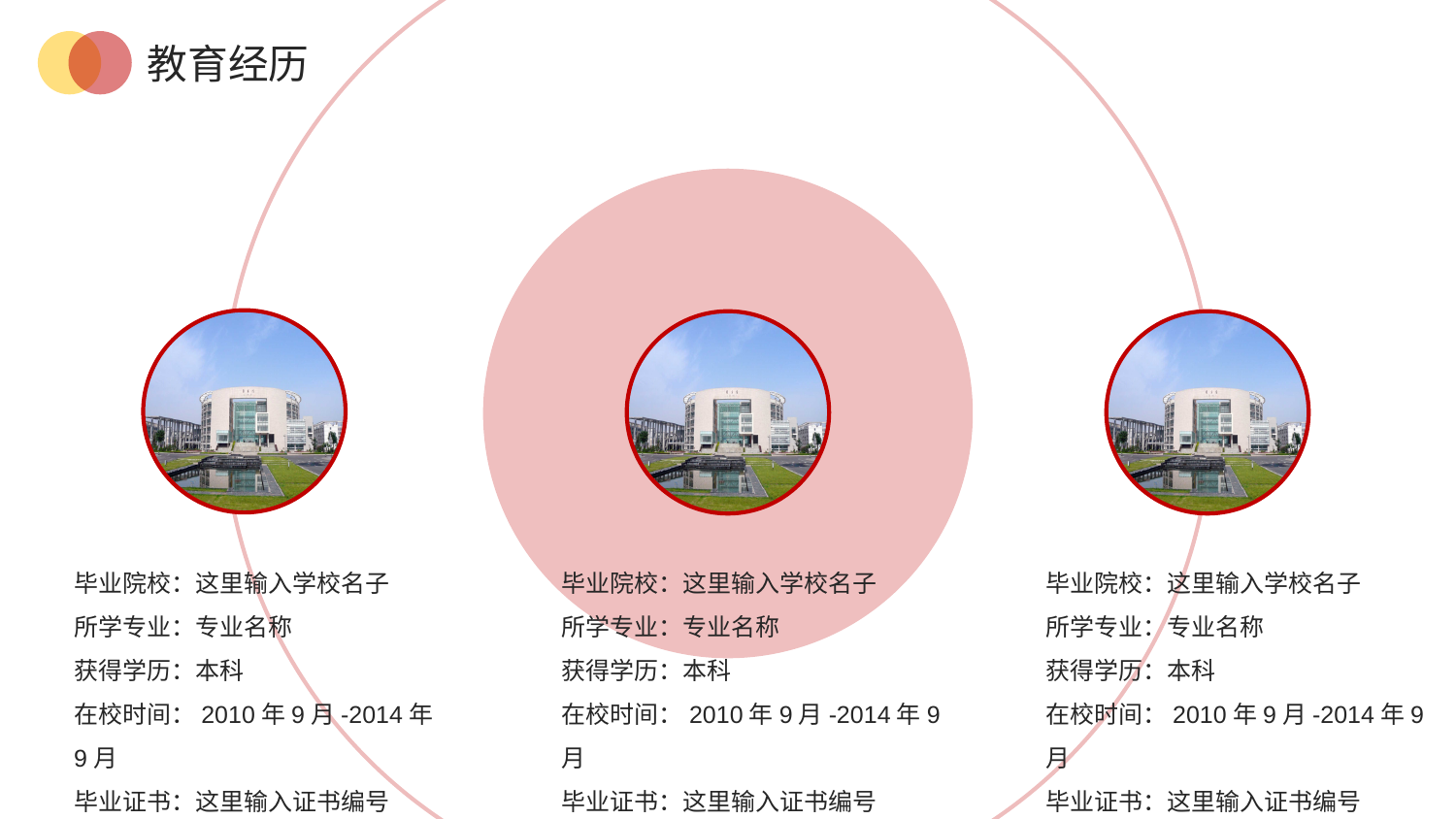

教育经历

毕业院校：这里输入学校名子
所学专业：专业名称
获得学历：本科
在校时间：2010年9月-2014年9月
毕业证书：这里输入证书编号
毕业院校：这里输入学校名子
所学专业：专业名称
获得学历：本科
在校时间：2010年9月-2014年9月
毕业证书：这里输入证书编号
毕业院校：这里输入学校名子
所学专业：专业名称
获得学历：本科
在校时间：2010年9月-2014年9月
毕业证书：这里输入证书编号